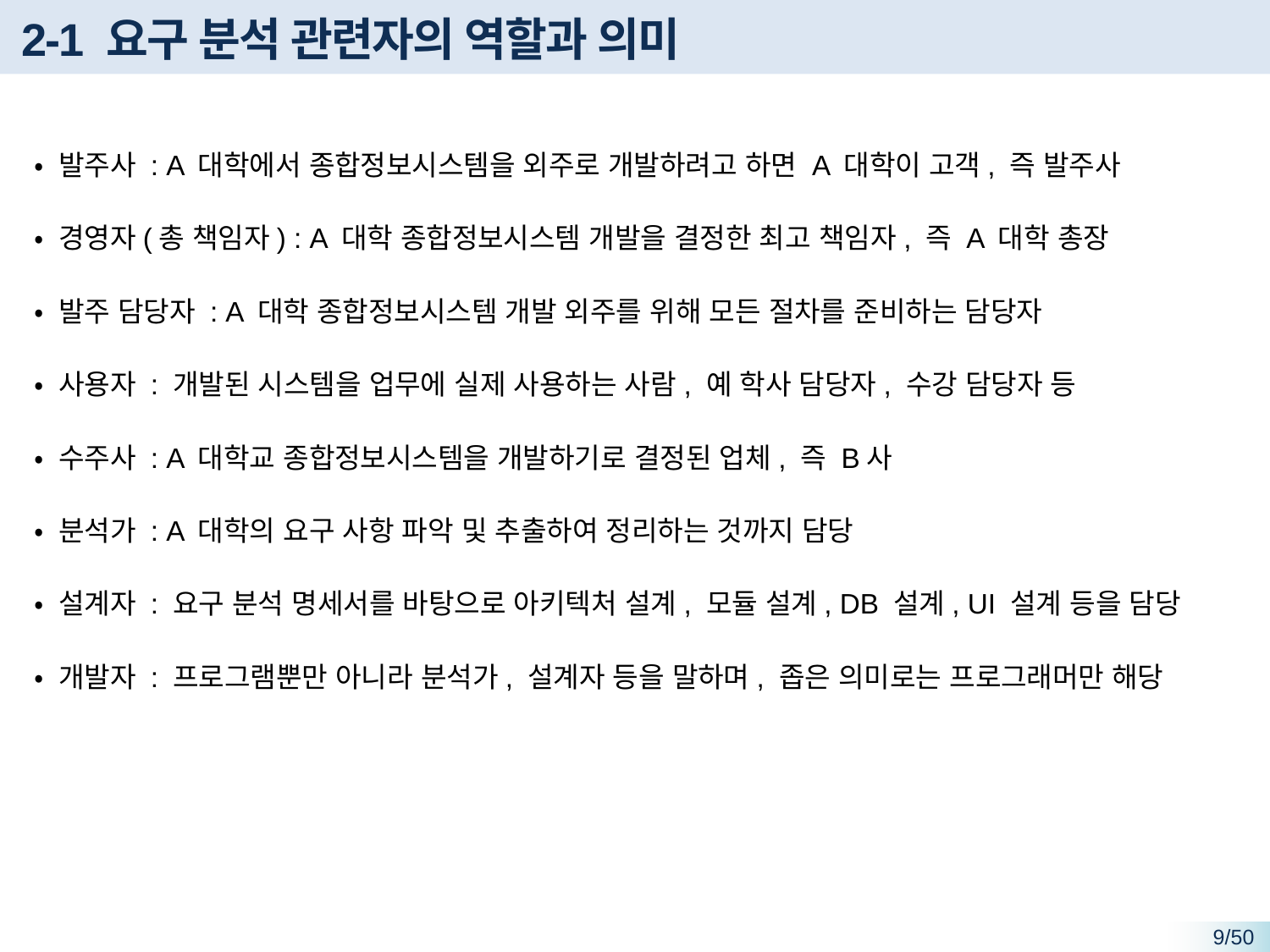

# 2-1 요구 분석 관련자의 역할과 의미
• 발주사 : A 대학에서 종합정보시스템을 외주로 개발하려고 하면 A 대학이 고객, 즉 발주사
• 경영자(총 책임자) : A 대학 종합정보시스템 개발을 결정한 최고 책임자, 즉 A 대학 총장
• 발주 담당자 : A 대학 종합정보시스템 개발 외주를 위해 모든 절차를 준비하는 담당자
• 사용자 : 개발된 시스템을 업무에 실제 사용하는 사람, 예 학사 담당자, 수강 담당자 등
• 수주사 : A 대학교 종합정보시스템을 개발하기로 결정된 업체, 즉 B사
• 분석가 : A 대학의 요구 사항 파악 및 추출하여 정리하는 것까지 담당
• 설계자 : 요구 분석 명세서를 바탕으로 아키텍처 설계, 모듈 설계, DB 설계, UI 설계 등을 담당
• 개발자 : 프로그램뿐만 아니라 분석가, 설계자 등을 말하며, 좁은 의미로는 프로그래머만 해당